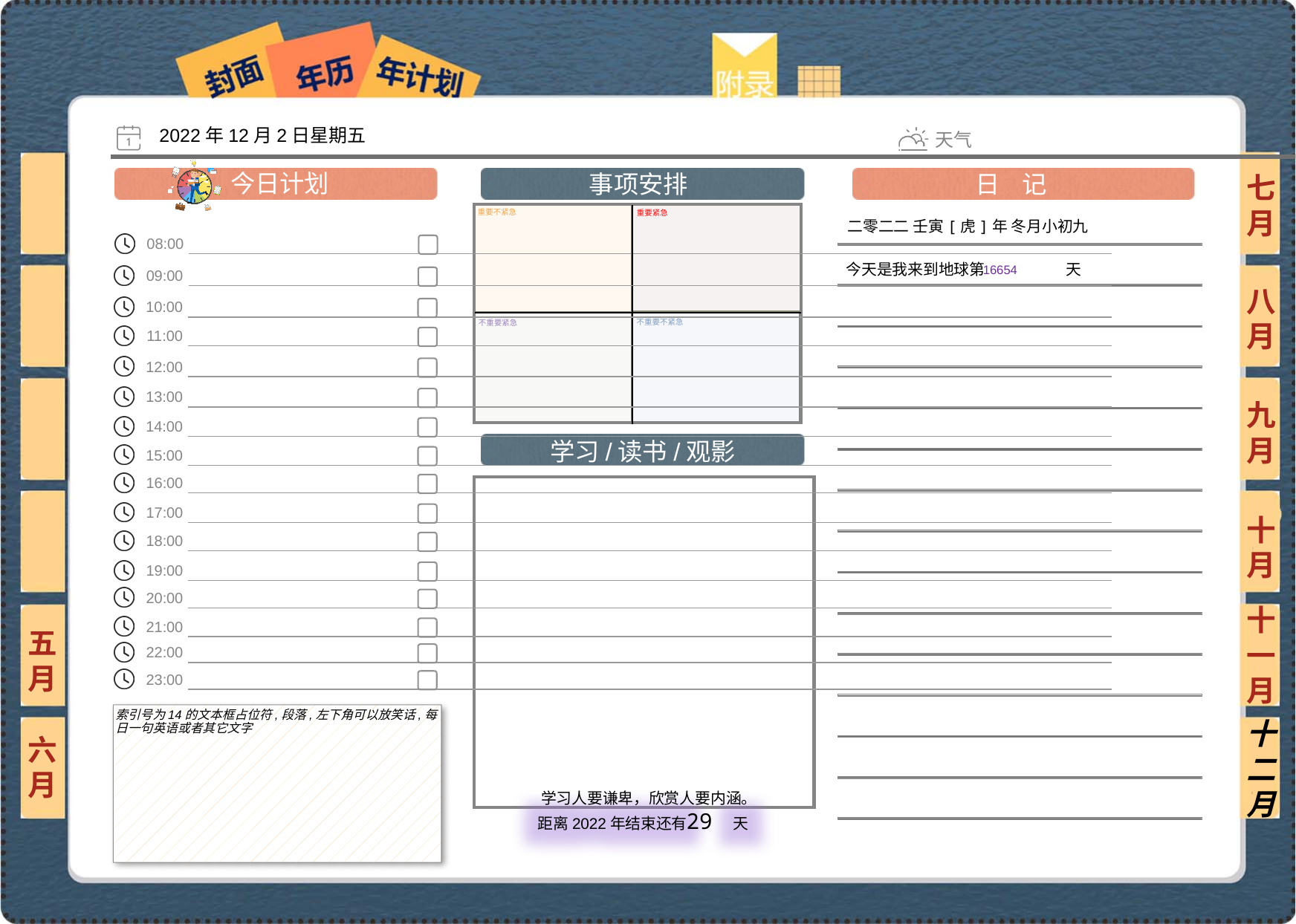

2022年12月2日星期五
七月
二零二二 壬寅[虎]年 冬月小初九
16654
八月
九月
十月
十一月
五月
索引号为14的文本框占位符,段落,左下角可以放笑话,每日一句英语或者其它文字
六月
十二月
29
 学习人要谦卑，欣赏人要内涵。